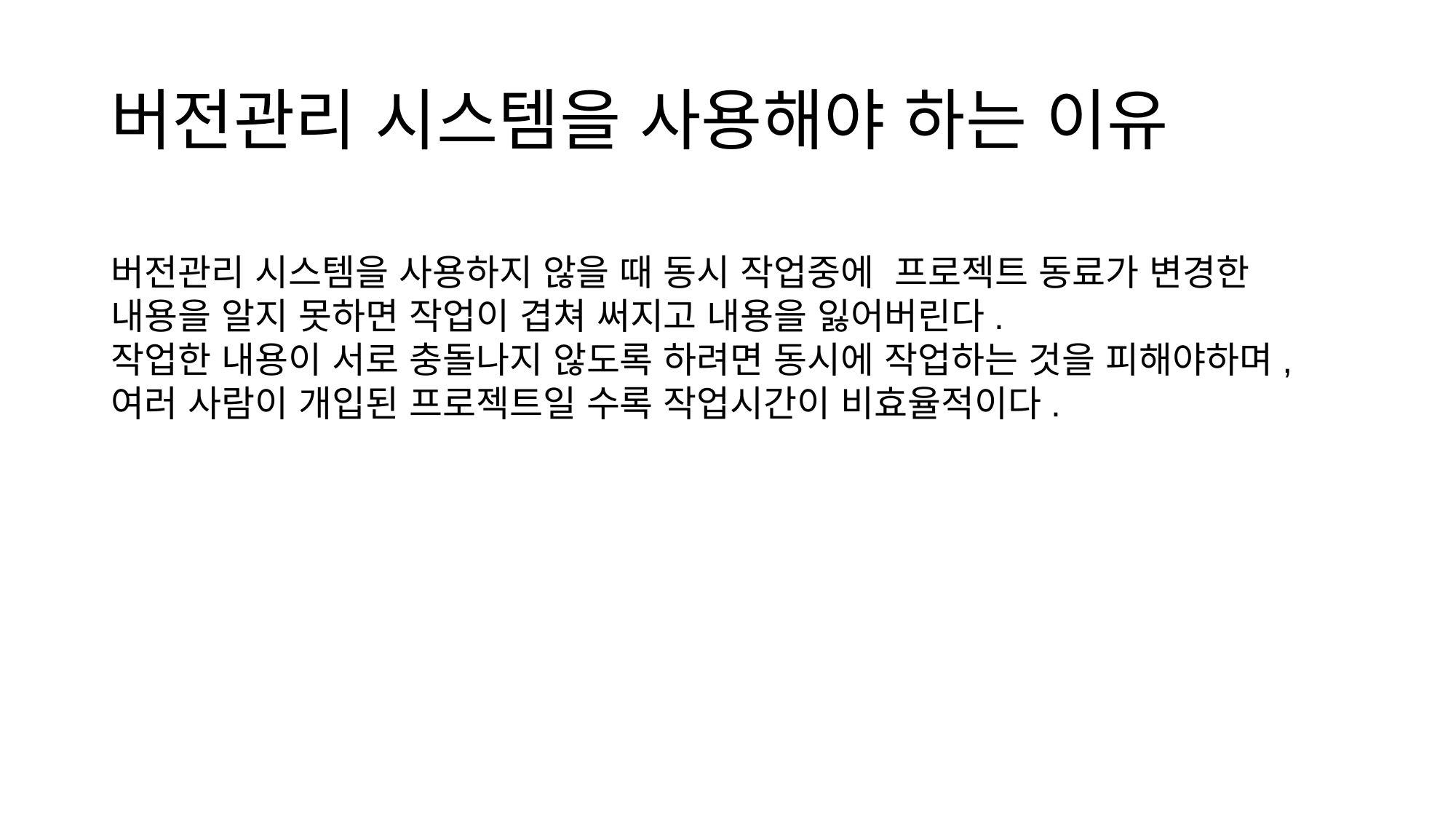

# 버전관리 시스템을 사용해야 하는 이유
버전관리 시스템을 사용하지 않을 때 동시 작업중에  프로젝트 동료가 변경한 내용을 알지 못하면 작업이 겹쳐 써지고 내용을 잃어버린다.
작업한 내용이 서로 충돌나지 않도록 하려면 동시에 작업하는 것을 피해야하며, 여러 사람이 개입된 프로젝트일 수록 작업시간이 비효율적이다.

출처: http://blog.eairship.kr/129?category=442691 [누구나가 다 이해할 수 있는 프로그래밍 첫걸음]